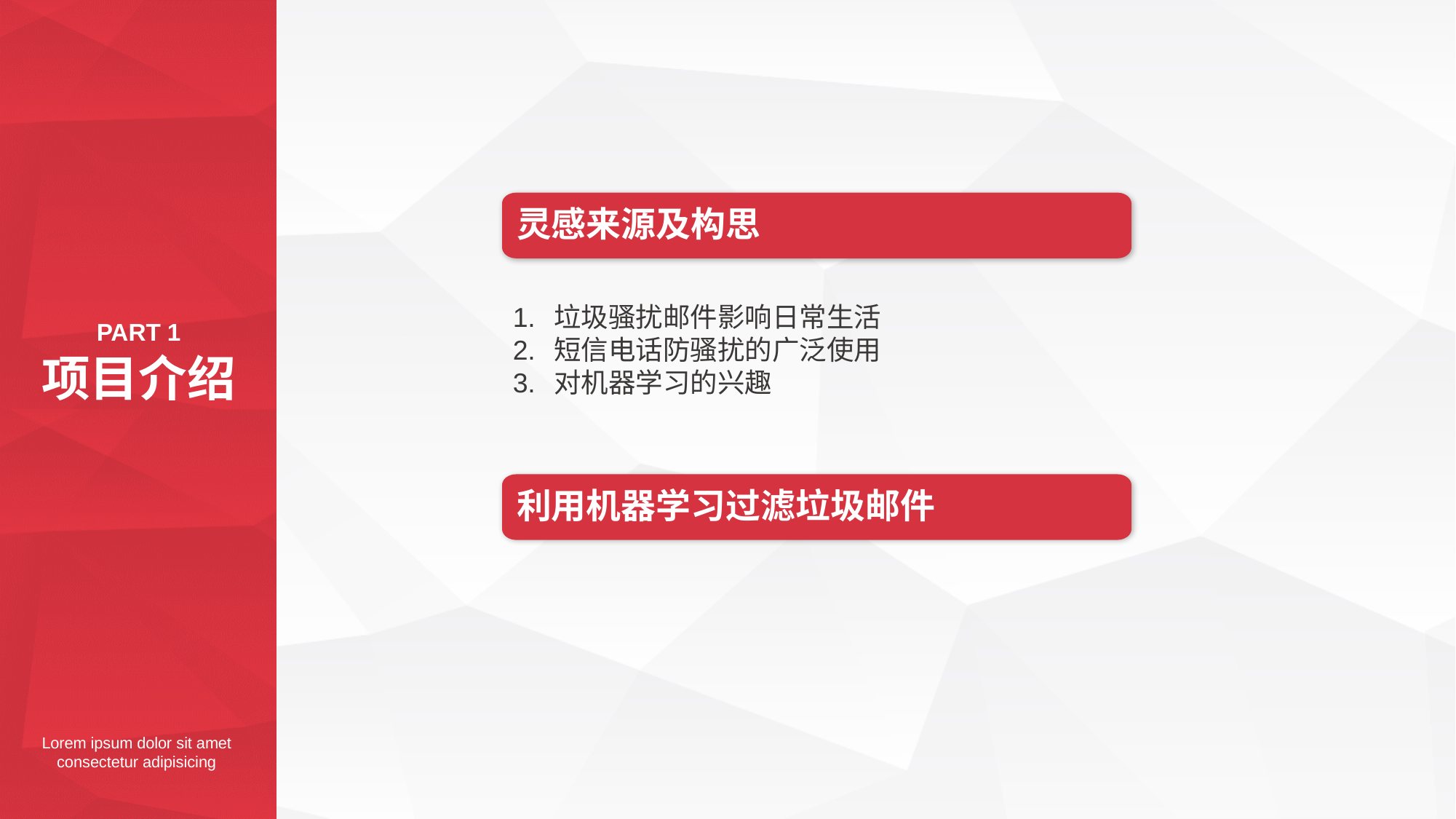

灵感来源及构思
垃圾骚扰邮件影响日常生活
短信电话防骚扰的广泛使用
对机器学习的兴趣
PART 1
项目介绍
利用机器学习过滤垃圾邮件